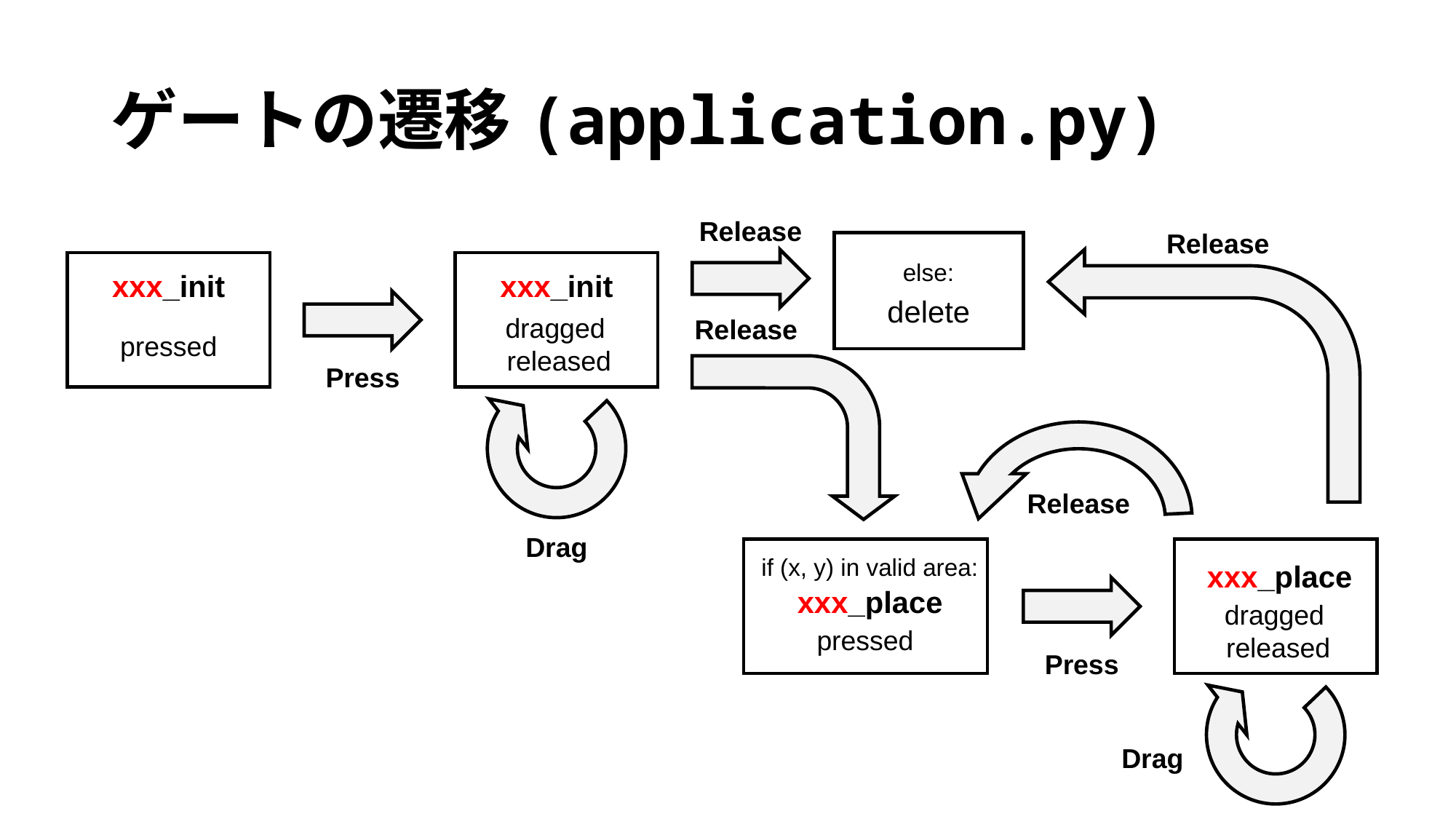

# ゲートの遷移(application.py)
Release

Release

else:

xxx_init
xxx_init
delete
dragged
 released
Release
pressed

Press

Release
Drag

if (x, y) in valid area:

xxx_place
xxx_place
dragged
 released
pressed
Press

Drag